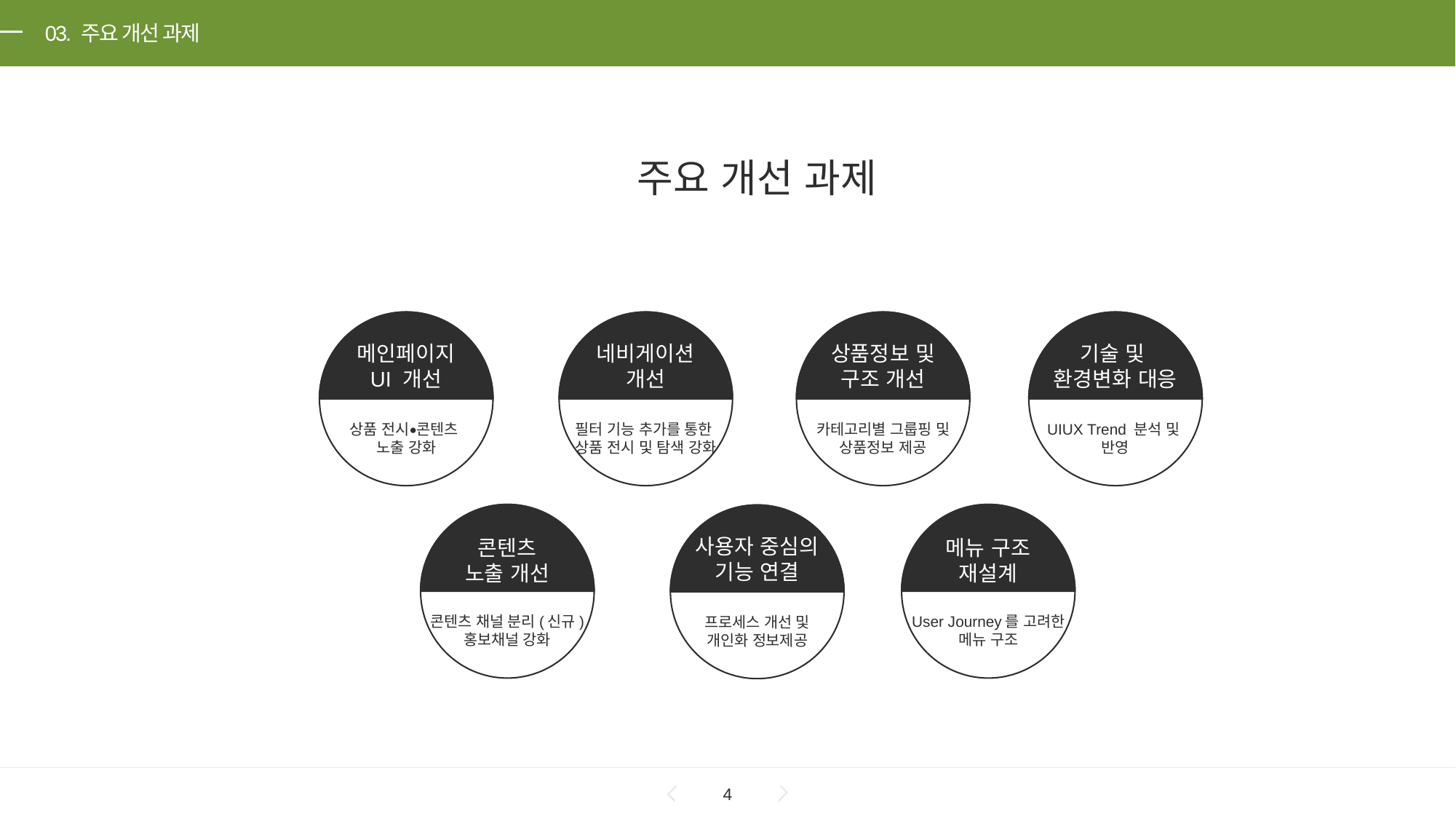

03. 주요 개선 과제
주요 개선 과제

메인페이지
UI 개선
네비게이션
개선
상품정보 및
구조 개선
기술 및
환경변화 대응
상품 전시•콘텐츠
노출 강화
필터 기능 추가를 통한
상품 전시 및 탐색 강화
카테고리별 그룹핑 및
상품정보 제공
UIUX Trend 분석 및
반영

사용자 중심의
기능 연결
콘텐츠
노출 개선
메뉴 구조
재설계
콘텐츠 채널 분리(신규)
홍보채널 강화
User Journey를 고려한
메뉴 구조
프로세스 개선 및
개인화 정보제공